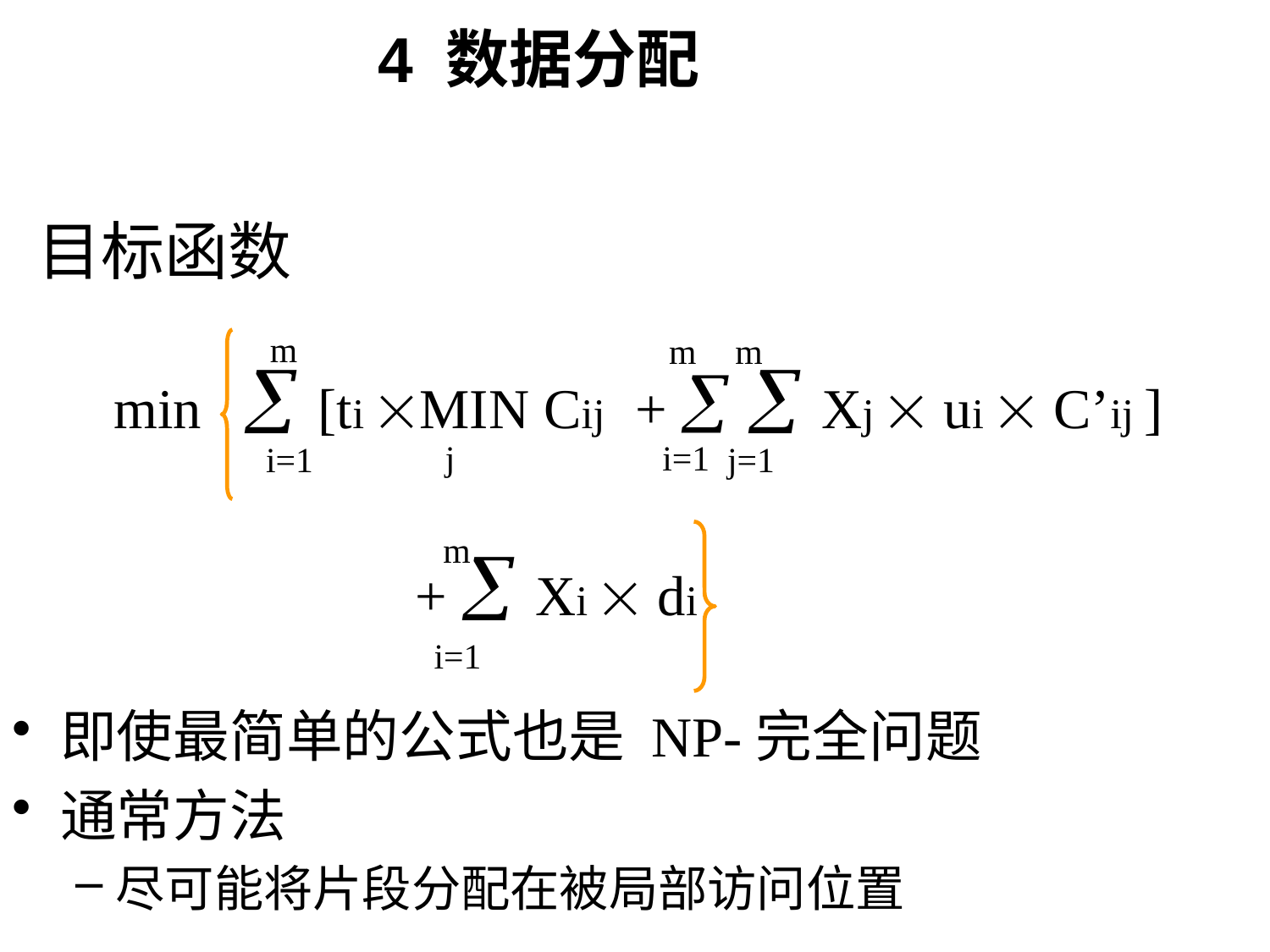

4 数据分配

# 目标函数

min   ∑ [ti ×MIN Cij  + ∑ ∑ Xj × ui × C’ij ]

			+ ∑ Xi × di
m
m
m

i=1
j
i=1
j=1
m

i=1
即使最简单的公式也是 NP-完全问题
通常方法
尽可能将片段分配在被局部访问位置